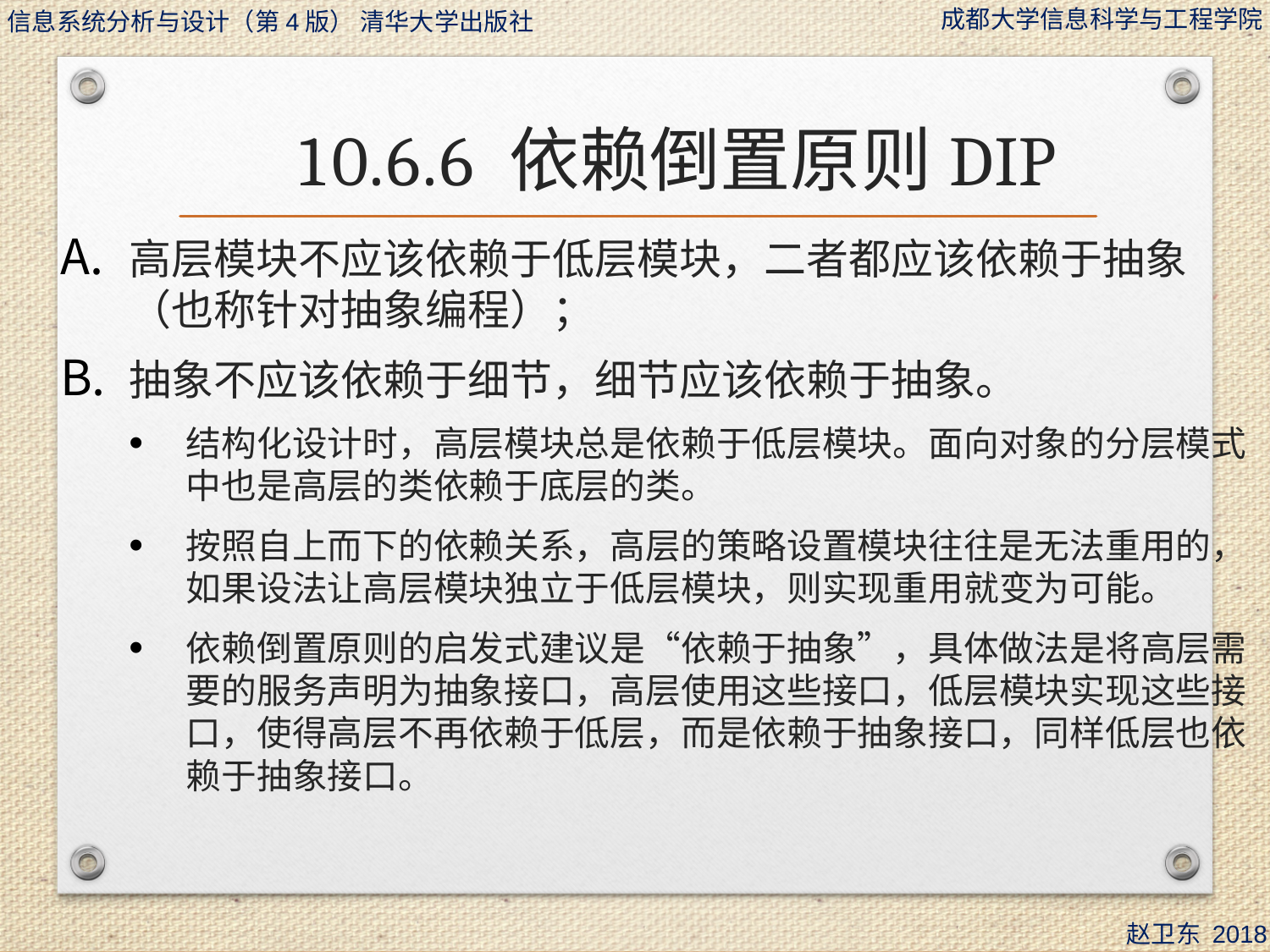

# 10.6.6 依赖倒置原则DIP
高层模块不应该依赖于低层模块，二者都应该依赖于抽象（也称针对抽象编程）；
抽象不应该依赖于细节，细节应该依赖于抽象。
结构化设计时，高层模块总是依赖于低层模块。面向对象的分层模式中也是高层的类依赖于底层的类。
按照自上而下的依赖关系，高层的策略设置模块往往是无法重用的，如果设法让高层模块独立于低层模块，则实现重用就变为可能。
依赖倒置原则的启发式建议是“依赖于抽象”，具体做法是将高层需要的服务声明为抽象接口，高层使用这些接口，低层模块实现这些接口，使得高层不再依赖于低层，而是依赖于抽象接口，同样低层也依赖于抽象接口。